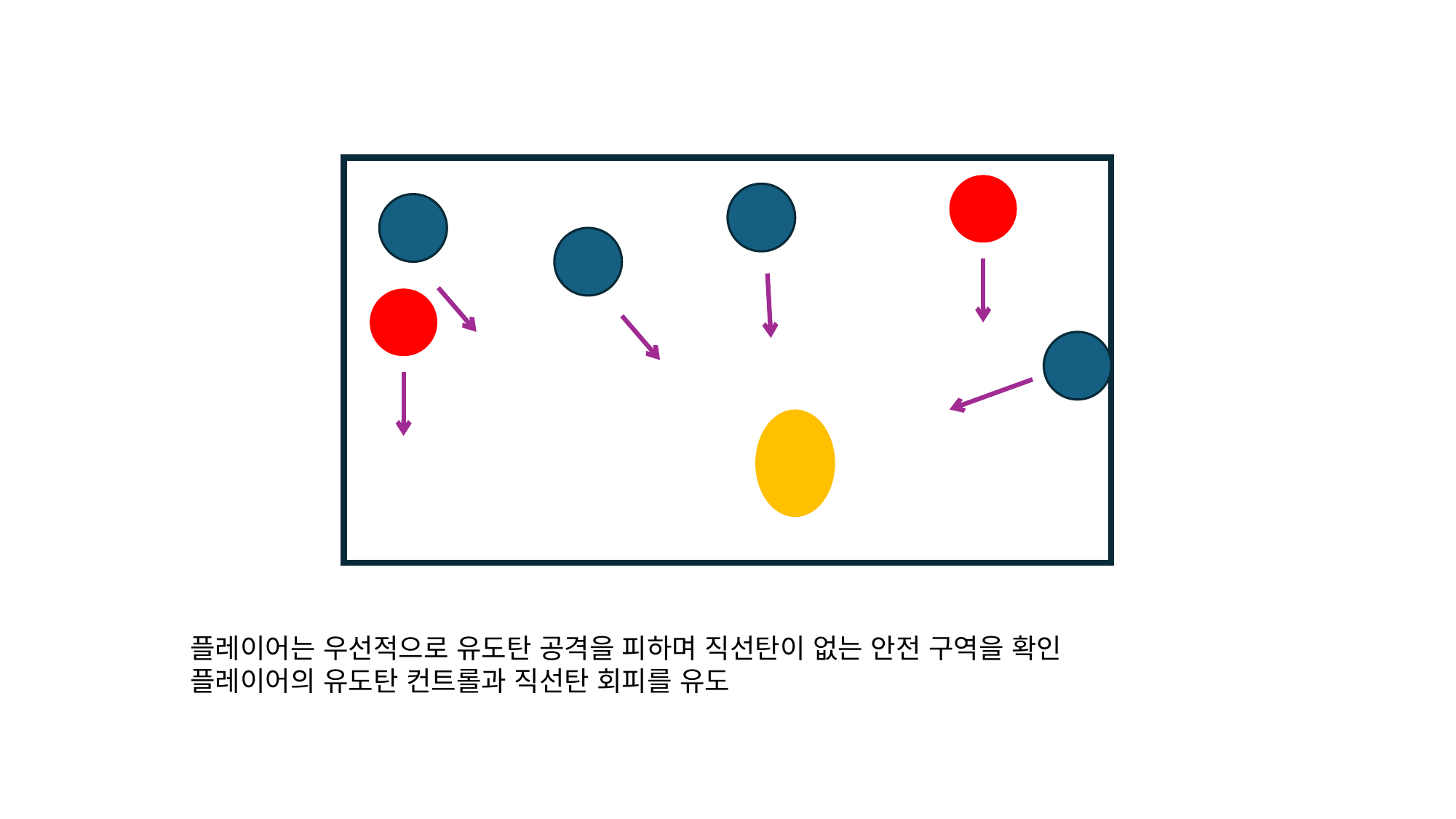

플레이어는 우선적으로 유도탄 공격을 피하며 직선탄이 없는 안전 구역을 확인
플레이어의 유도탄 컨트롤과 직선탄 회피를 유도